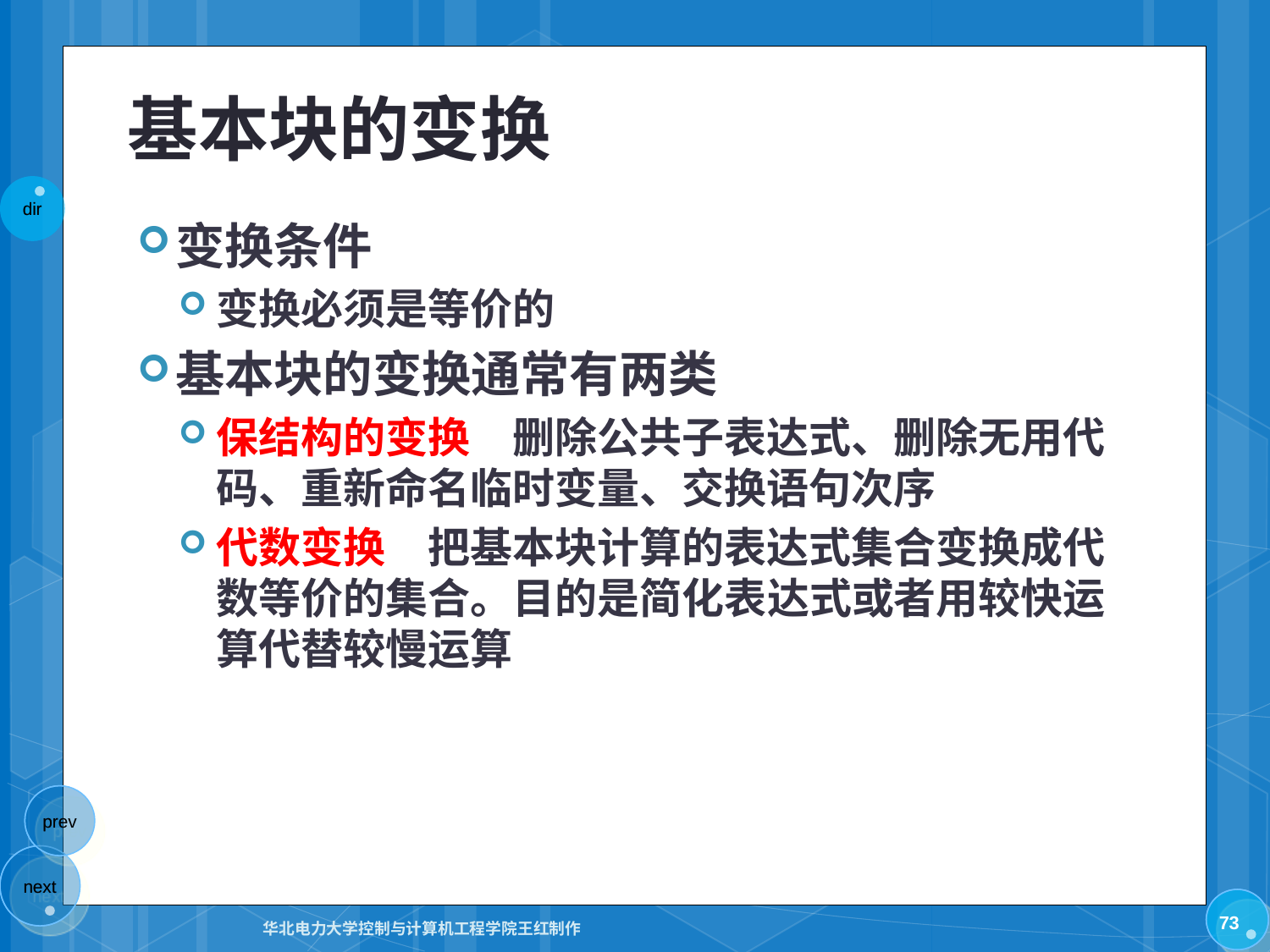

# 基本块的变换
变换条件
变换必须是等价的
基本块的变换通常有两类
保结构的变换　删除公共子表达式、删除无用代码、重新命名临时变量、交换语句次序
代数变换　把基本块计算的表达式集合变换成代数等价的集合。目的是简化表达式或者用较快运算代替较慢运算
73
华北电力大学控制与计算机工程学院王红制作